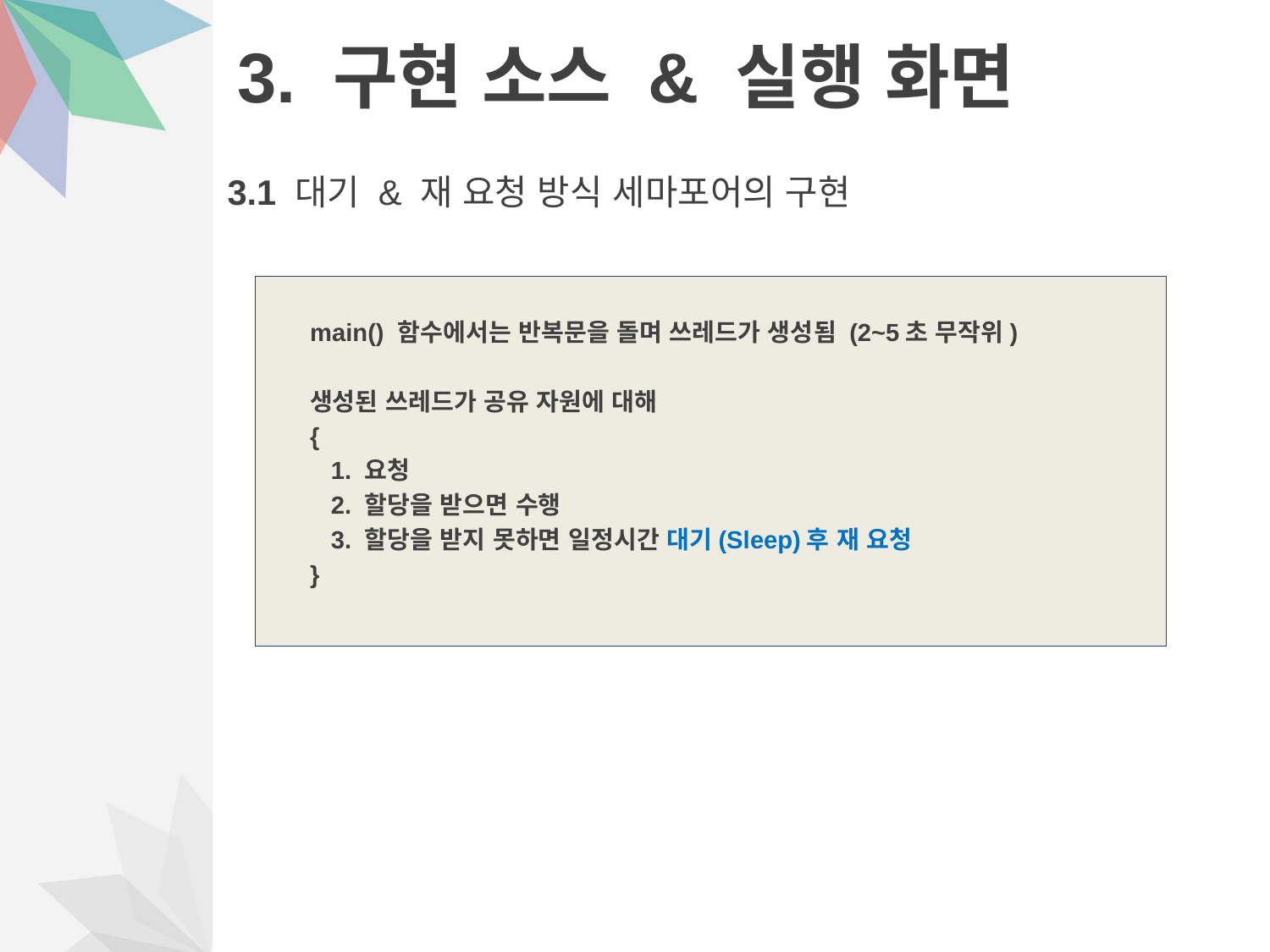

# 3. 구현 소스 & 실행 화면
3.1 대기 & 재 요청 방식 세마포어의 구현

main() 함수에서는 반복문을 돌며 쓰레드가 생성됨 (2~5초 무작위)

생성된 쓰레드가 공유 자원에 대해
{
   1. 요청
   2. 할당을 받으면 수행
   3. 할당을 받지 못하면 일정시간 대기(Sleep)후 재 요청
}